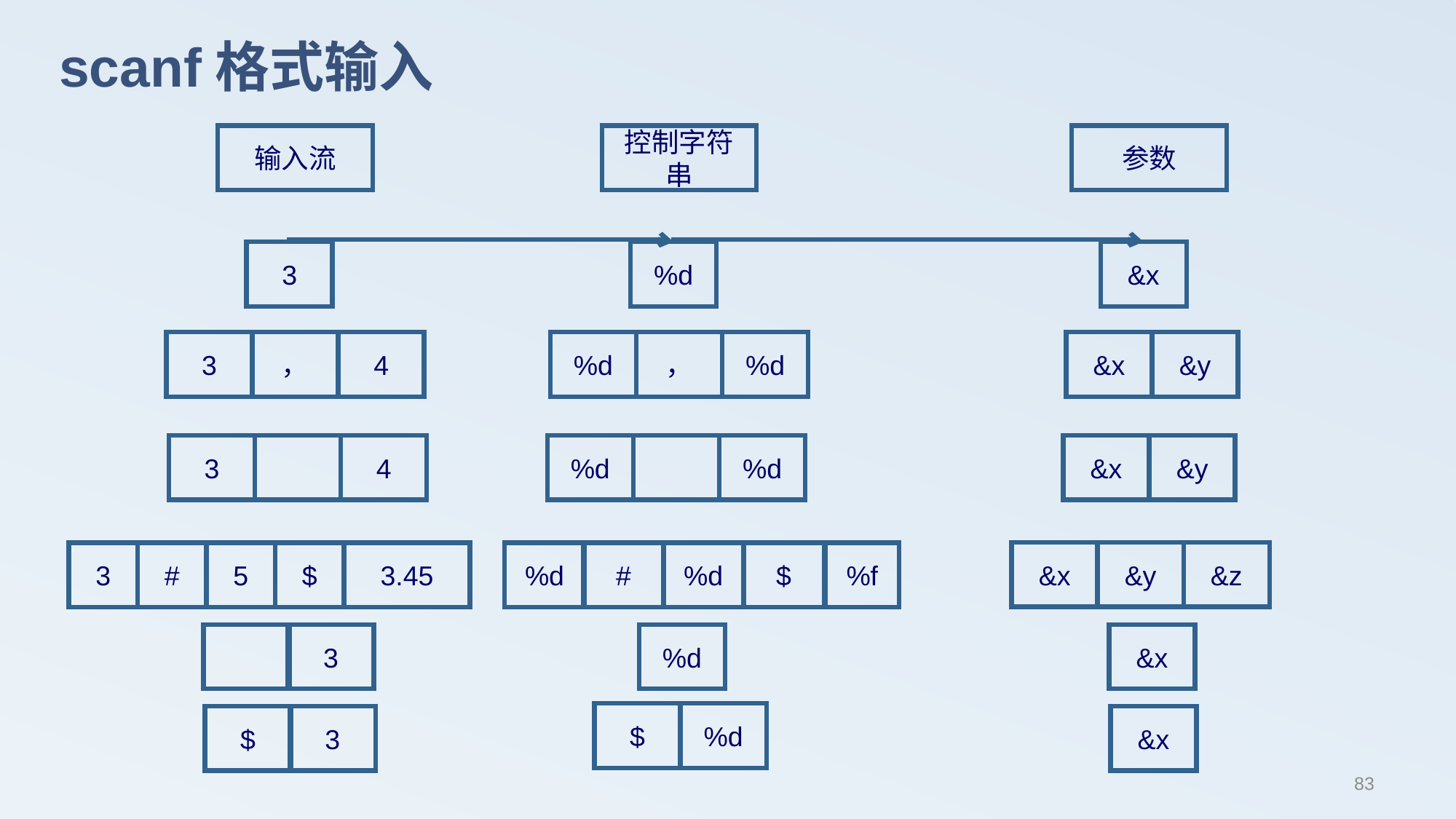

# scanf格式输入
输入流
控制字符串
参数
3
%d
&x
3
，
4
%d
，
%d
&x
&y
3
4
%d
%d
&x
&y

&x
&y
&z
3
#
5
$
3.45
%d
#
%d
$
%f
3
%d
&x

$
%d
$
3
&x